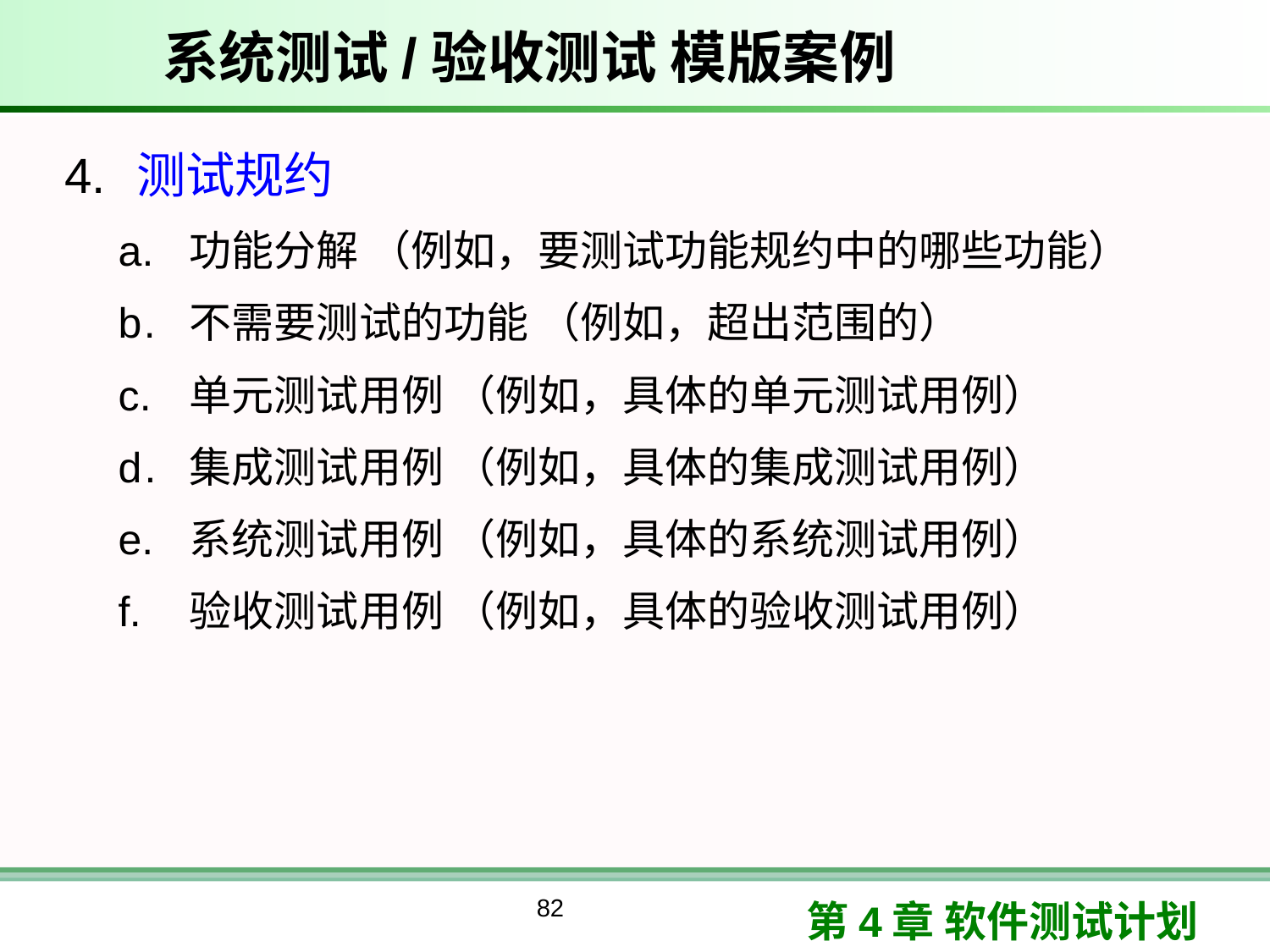

# 系统测试/验收测试 模版案例
测试规约
功能分解 （例如，要测试功能规约中的哪些功能）
不需要测试的功能 （例如，超出范围的）
单元测试用例 （例如，具体的单元测试用例）
集成测试用例 （例如，具体的集成测试用例）
系统测试用例 （例如，具体的系统测试用例）
验收测试用例 （例如，具体的验收测试用例）
82